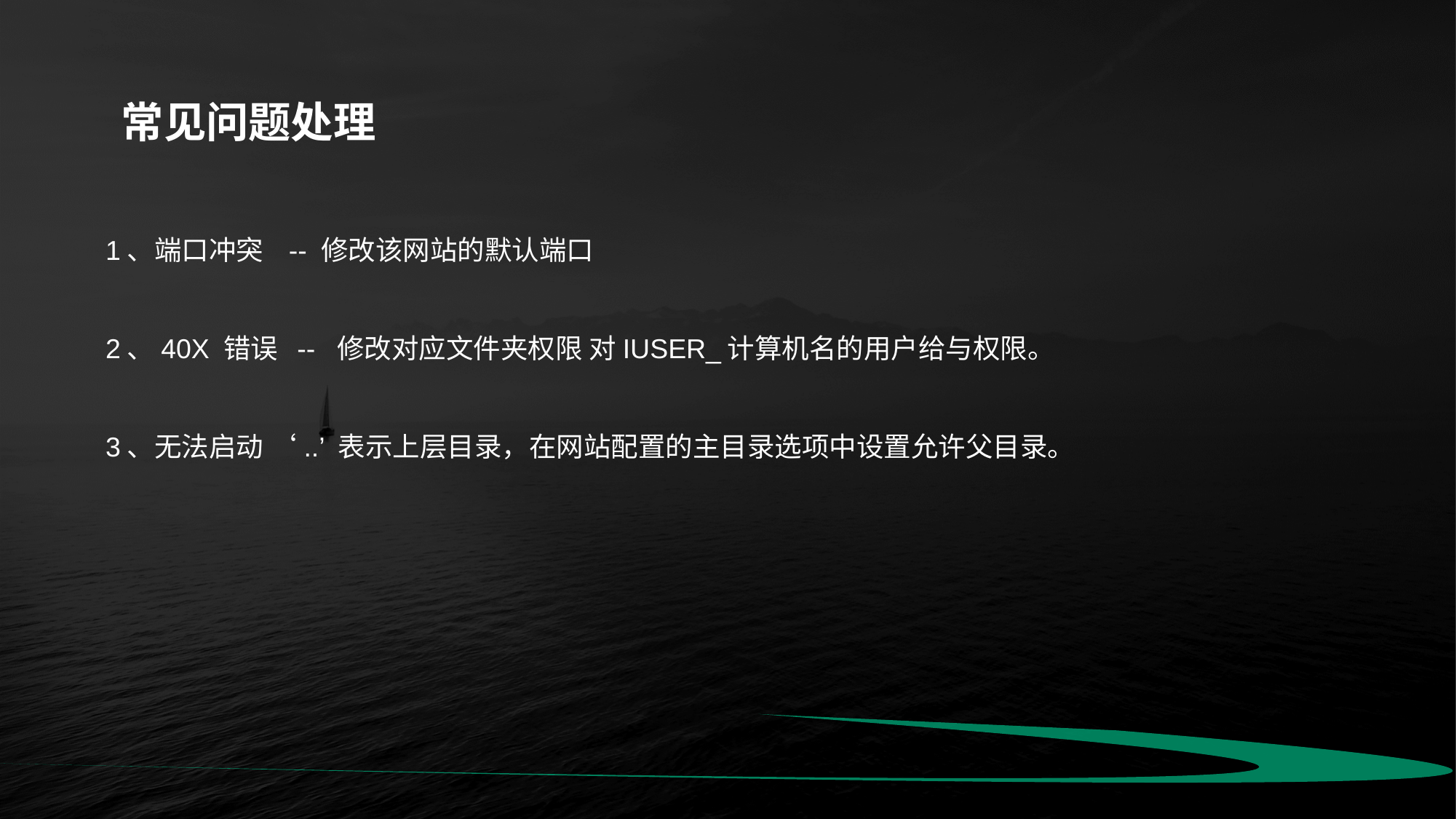

常见问题处理
1、端口冲突   -- 修改该网站的默认端口

2、40X 错误  --  修改对应文件夹权限 对IUSER_计算机名的用户给与权限。

3、无法启动 ‘..’ 表示上层目录，在网站配置的主目录选项中设置允许父目录。